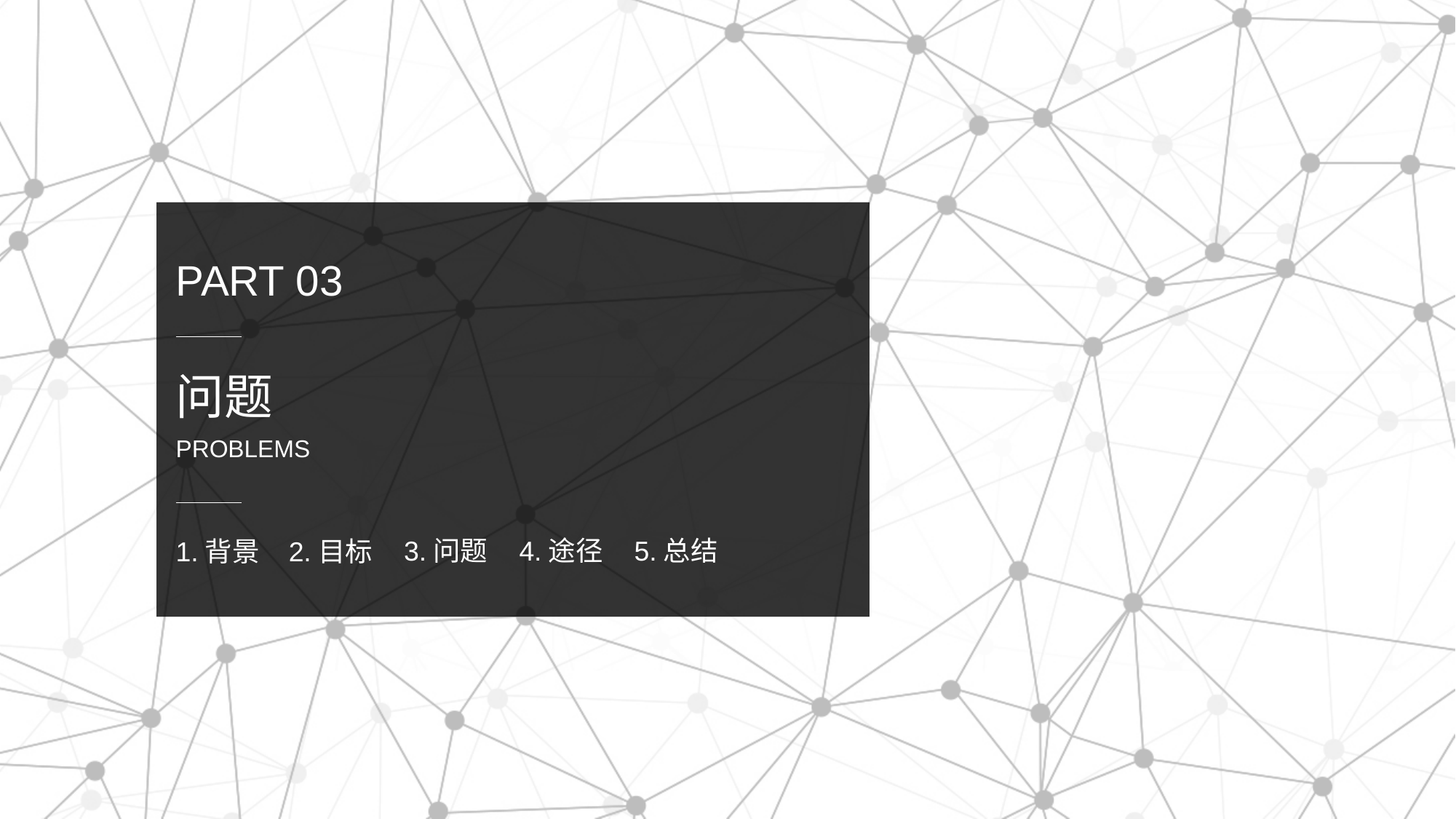

PART 03
问题
PROBLEMS
3.问题
4.途径    5.总结
2.目标
1.背景